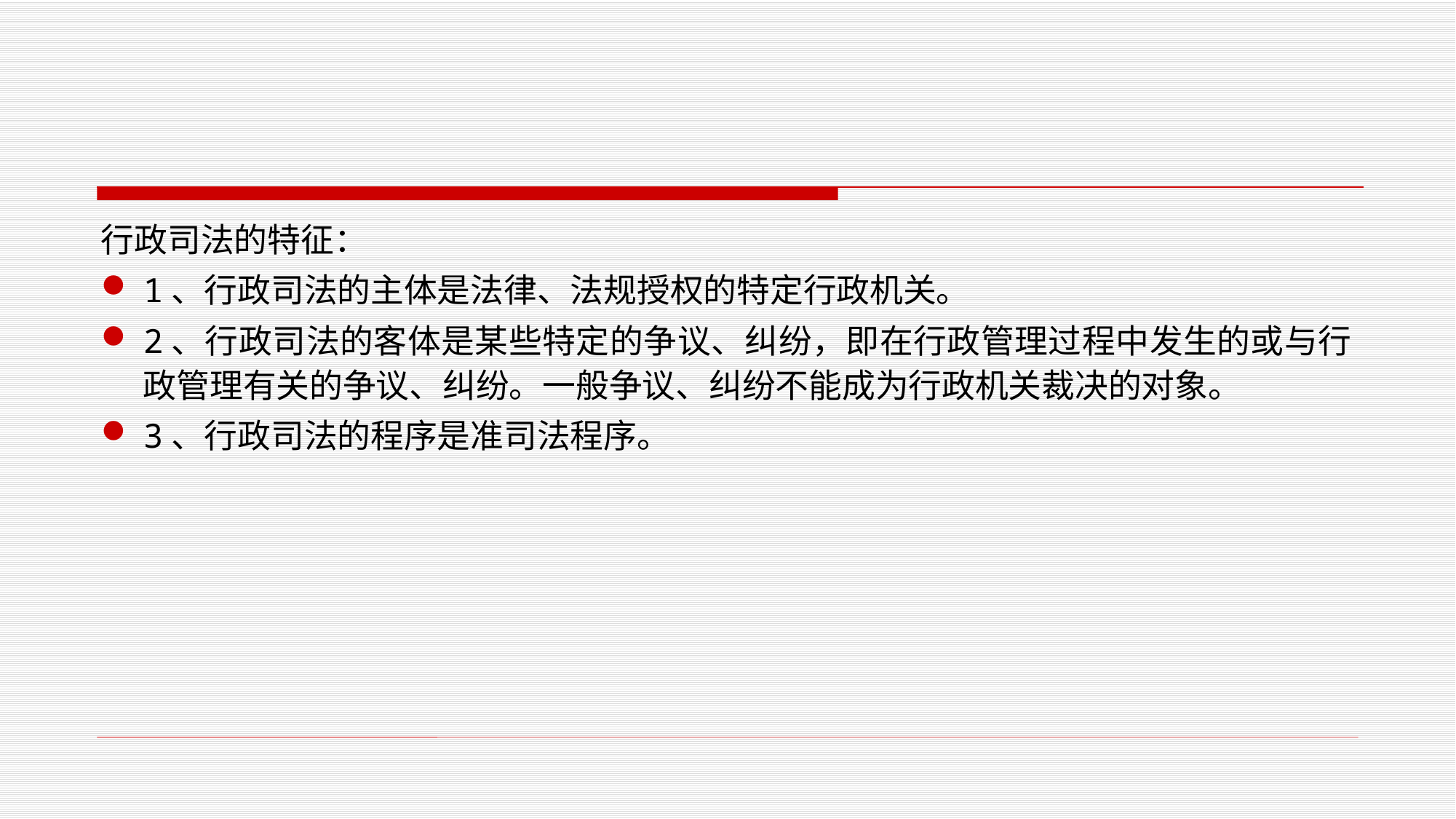

#

行政司法的特征：
1、行政司法的主体是法律、法规授权的特定行政机关。
2、行政司法的客体是某些特定的争议、纠纷，即在行政管理过程中发生的或与行政管理有关的争议、纠纷。一般争议、纠纷不能成为行政机关裁决的对象。
3、行政司法的程序是准司法程序。